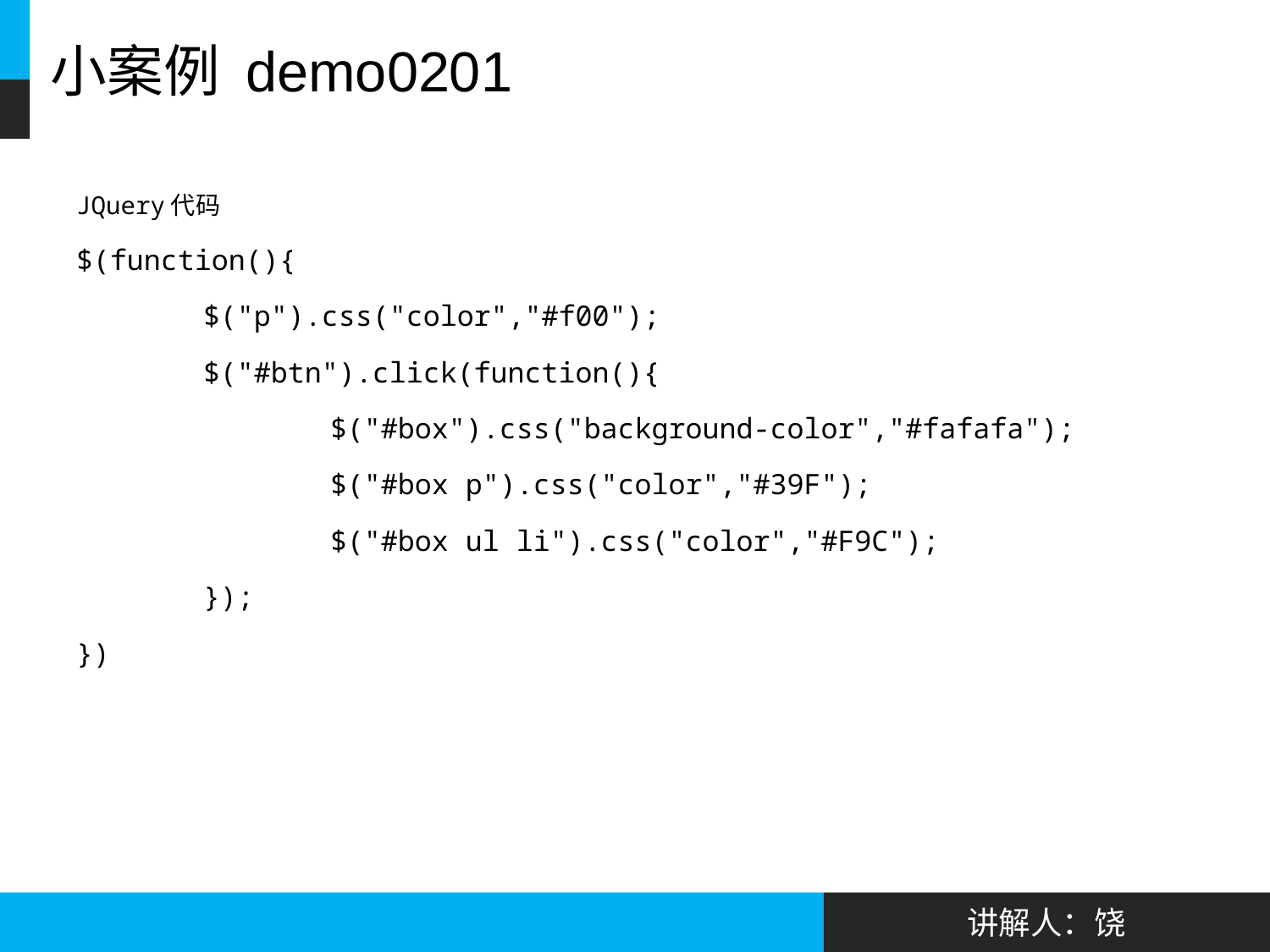

# 小案例 demo0201
JQuery代码
$(function(){
	$("p").css("color","#f00");
	$("#btn").click(function(){
		$("#box").css("background-color","#fafafa");
		$("#box p").css("color","#39F");
		$("#box ul li").css("color","#F9C");
	});
})